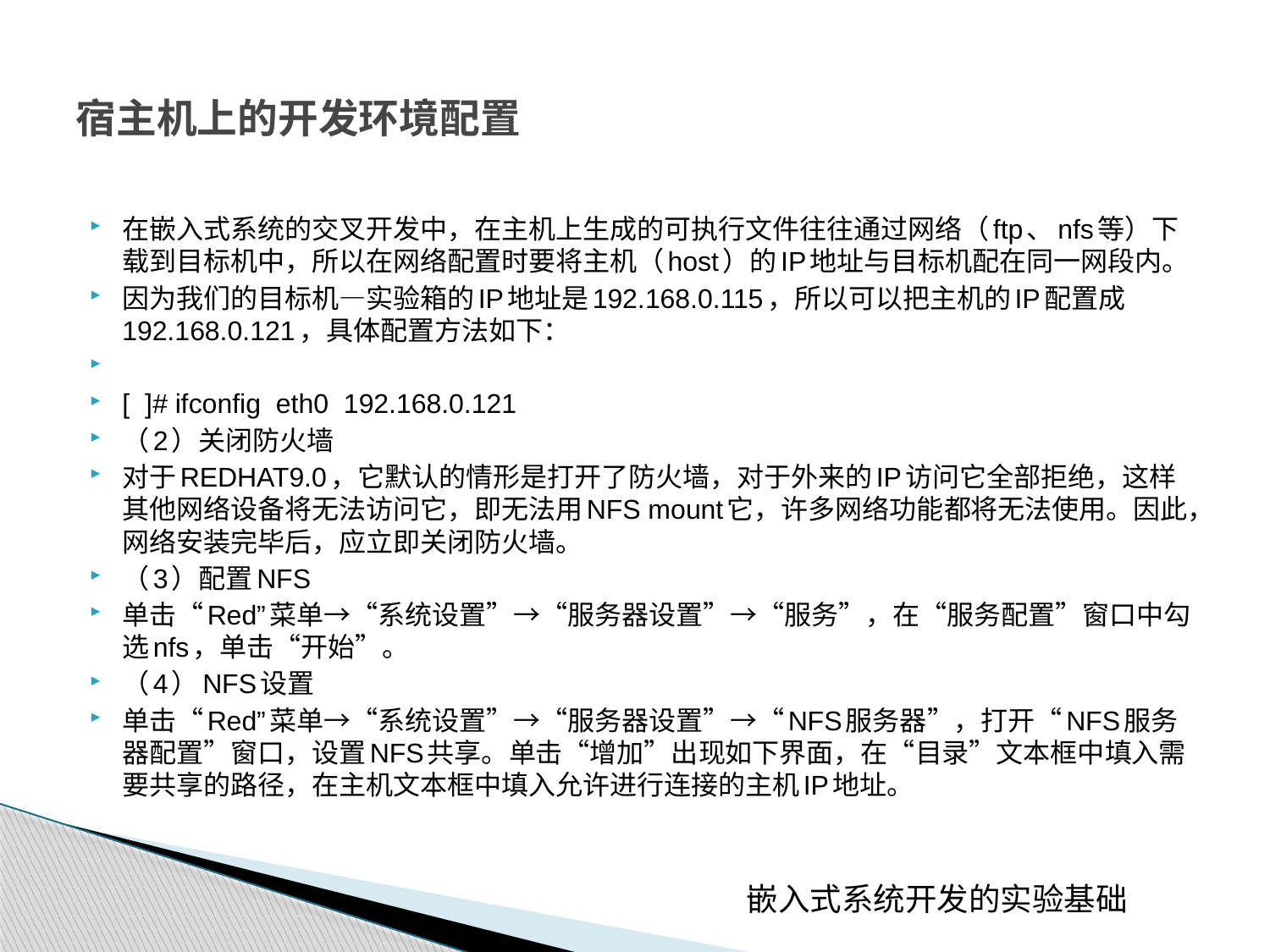

# 宿主机上的开发环境配置
在嵌入式系统的交叉开发中，在主机上生成的可执行文件往往通过网络（ftp、nfs等）下载到目标机中，所以在网络配置时要将主机（host）的IP地址与目标机配在同一网段内。
因为我们的目标机—实验箱的IP地址是192.168.0.115，所以可以把主机的IP配置成192.168.0.121，具体配置方法如下：

[  ]# ifconfig  eth0  192.168.0.121
（2）关闭防火墙
对于REDHAT9.0，它默认的情形是打开了防火墙，对于外来的IP访问它全部拒绝，这样其他网络设备将无法访问它，即无法用NFS mount它，许多网络功能都将无法使用。因此，网络安装完毕后，应立即关闭防火墙。
（3）配置NFS
单击“Red”菜单→“系统设置”→“服务器设置”→“服务”，在“服务配置”窗口中勾选nfs，单击“开始”。
（4）NFS设置
单击“Red”菜单→“系统设置”→“服务器设置”→“NFS服务器”，打开“NFS服务器配置”窗口，设置NFS共享。单击“增加”出现如下界面，在“目录”文本框中填入需要共享的路径，在主机文本框中填入允许进行连接的主机IP地址。
嵌入式系统开发的实验基础